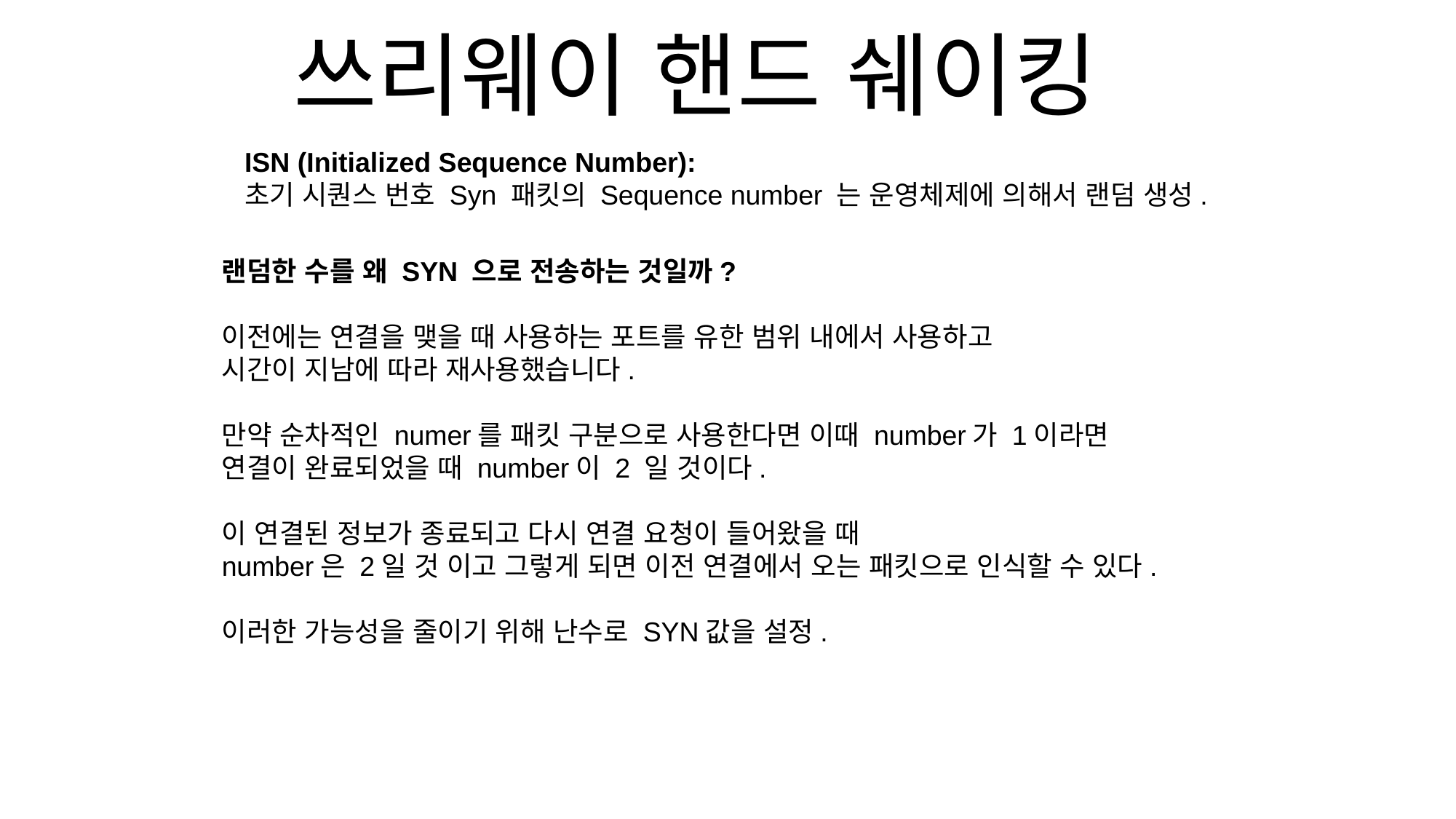

# 쓰리웨이 핸드 쉐이킹
ISN (Initialized Sequence Number):
초기 시퀀스 번호 Syn 패킷의 Sequence number 는 운영체제에 의해서 랜덤 생성.

랜덤한 수를 왜 SYN 으로 전송하는 것일까?

이전에는 연결을 맺을 때 사용하는 포트를 유한 범위 내에서 사용하고
시간이 지남에 따라 재사용했습니다.

만약 순차적인 numer를 패킷 구분으로 사용한다면 이때 number가 1이라면
연결이 완료되었을 때 number이 2 일 것이다.

이 연결된 정보가 종료되고 다시 연결 요청이 들어왔을 때
number은 2일 것 이고 그렇게 되면 이전 연결에서 오는 패킷으로 인식할 수 있다.

이러한 가능성을 줄이기 위해 난수로 SYN값을 설정.